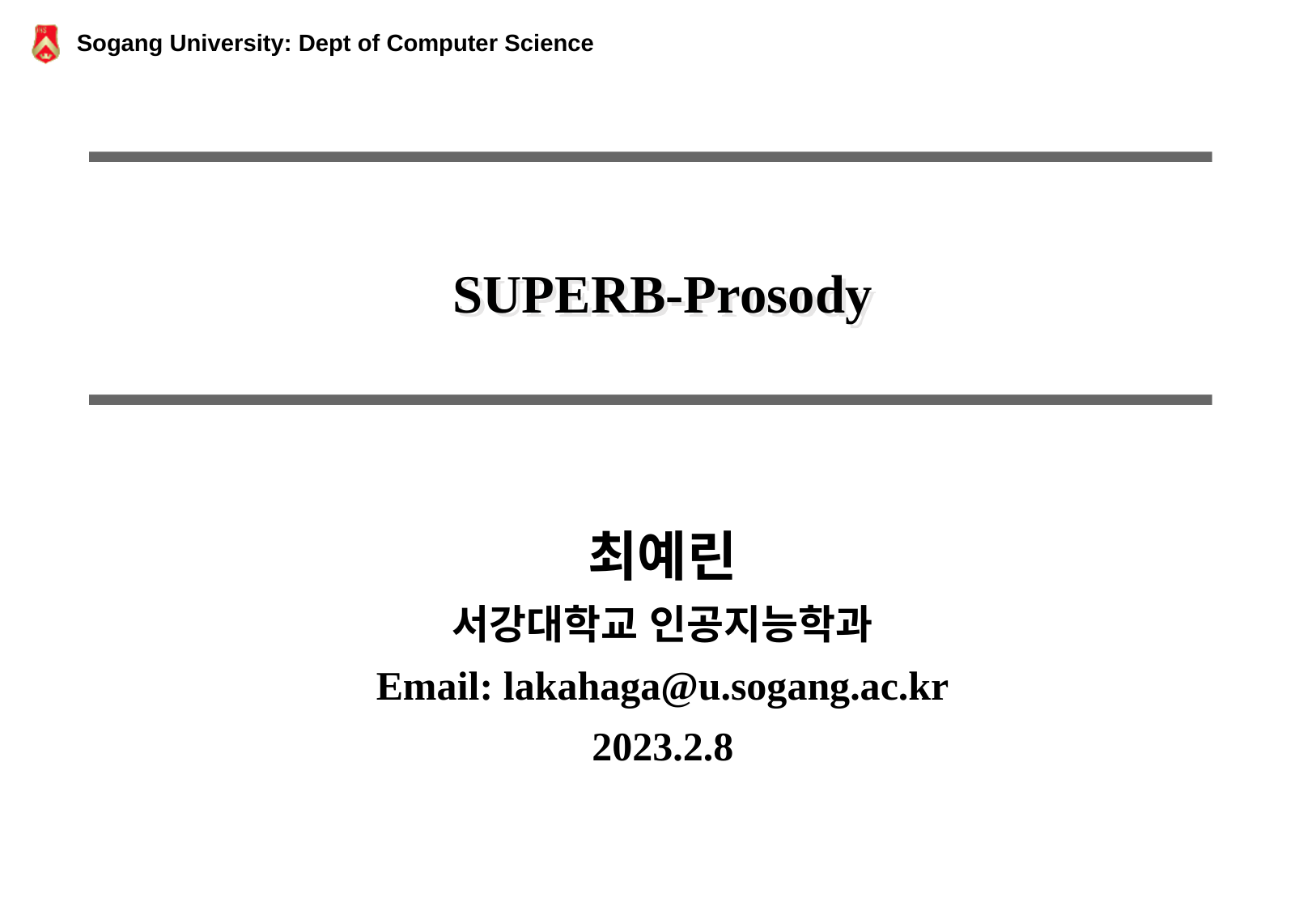

# SUPERB-Prosody
최예린
서강대학교 인공지능학과
Email: lakahaga@u.sogang.ac.kr
2023.2.8